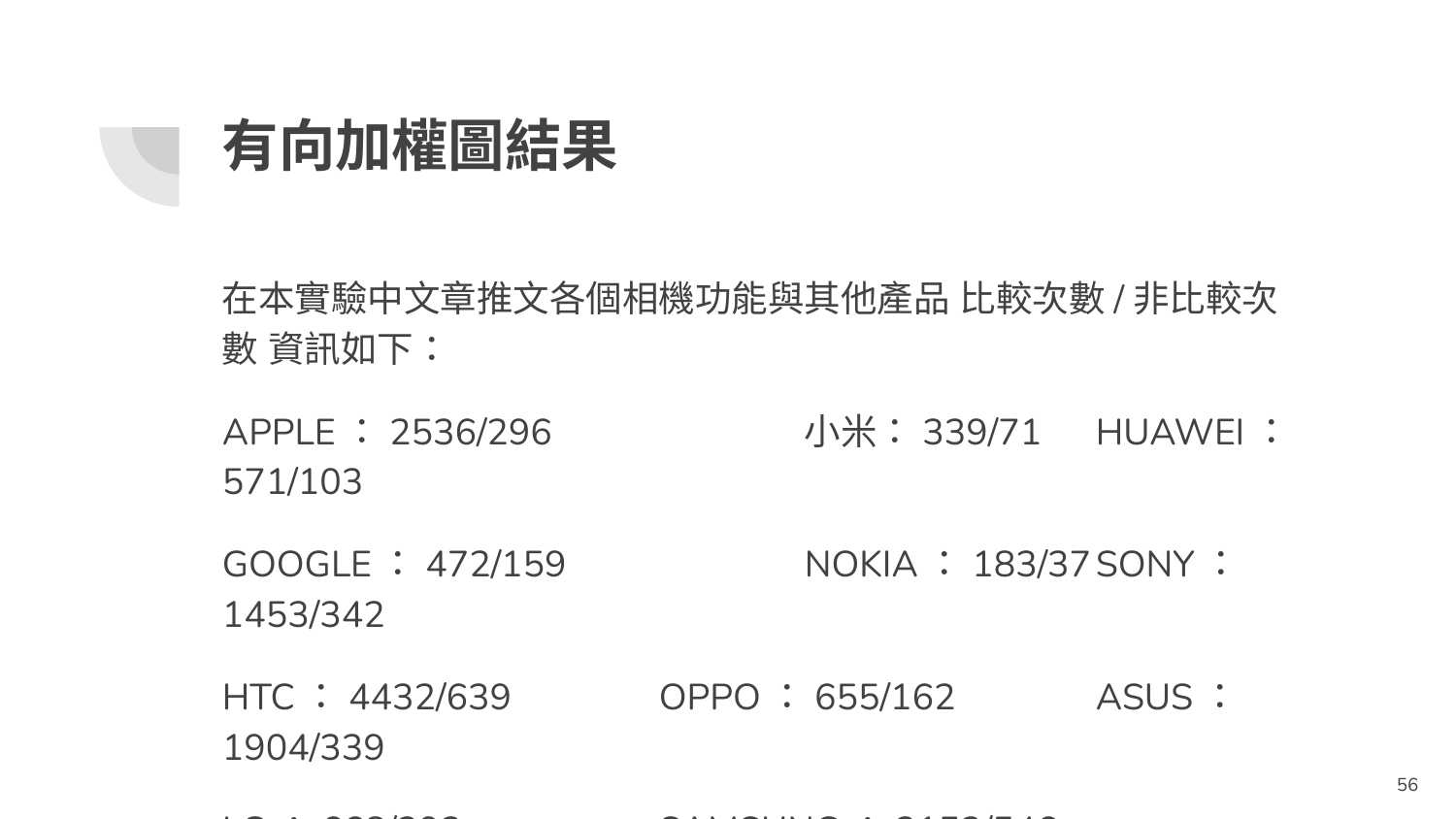

# 有向加權圖結果
在本實驗中文章推文各個相機功能與其他產品 比較次數/非比較次數 資訊如下：
APPLE：2536/296		小米：339/71	HUAWEI：571/103
GOOGLE：472/159		NOKIA：183/37	SONY：1453/342
HTC：4432/639		OPPO：655/162	ASUS：1904/339
LG：668/292		SAMSUNG：3152/546
56